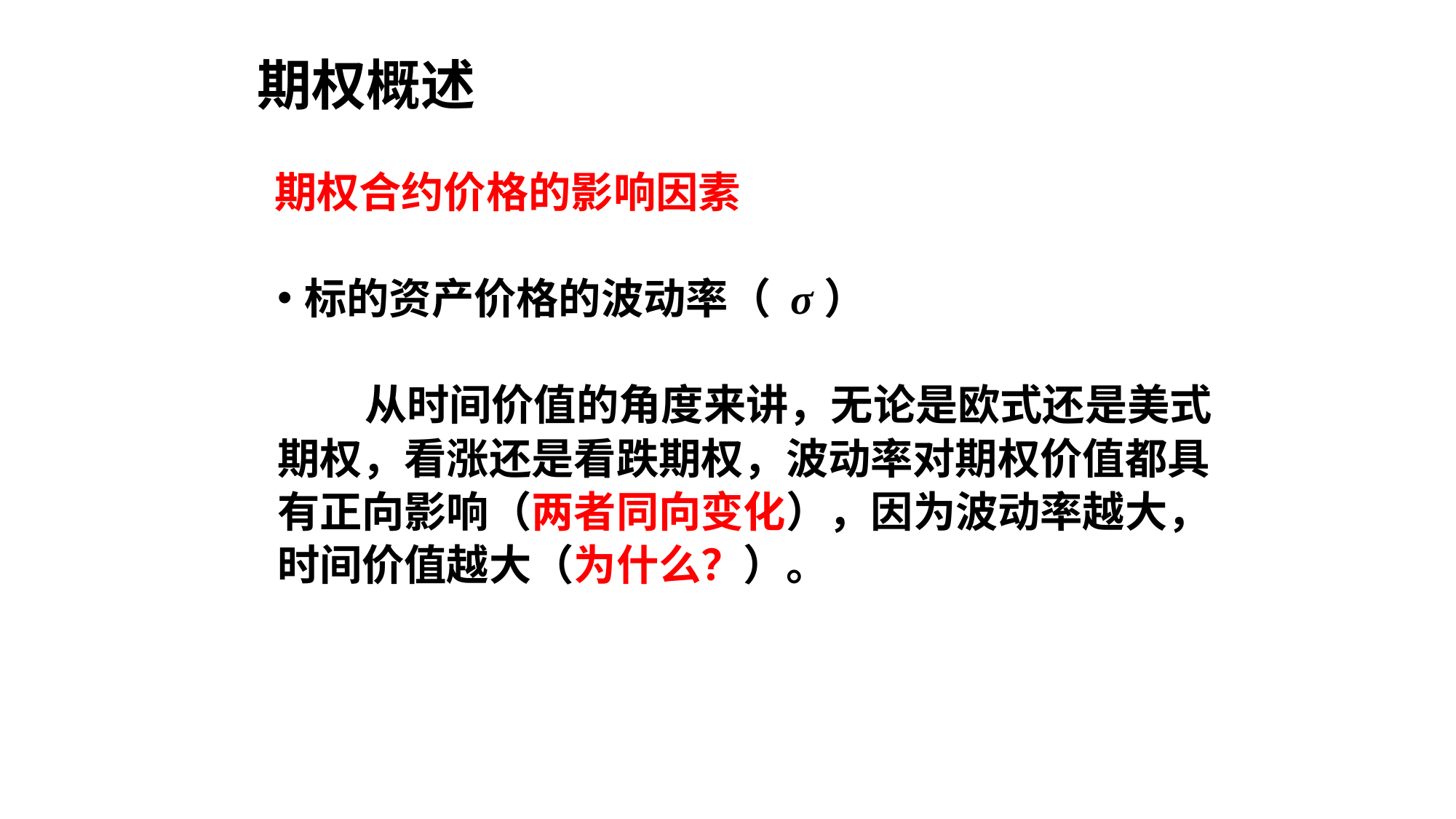

# 期权概述
期权合约价格的影响因素
标的资产价格的波动率（ σ）

        从时间价值的角度来讲，无论是欧式还是美式
期权，看涨还是看跌期权，波动率对期权价值都具
有正向影响（两者同向变化），因为波动率越大，
时间价值越大（为什么？）。